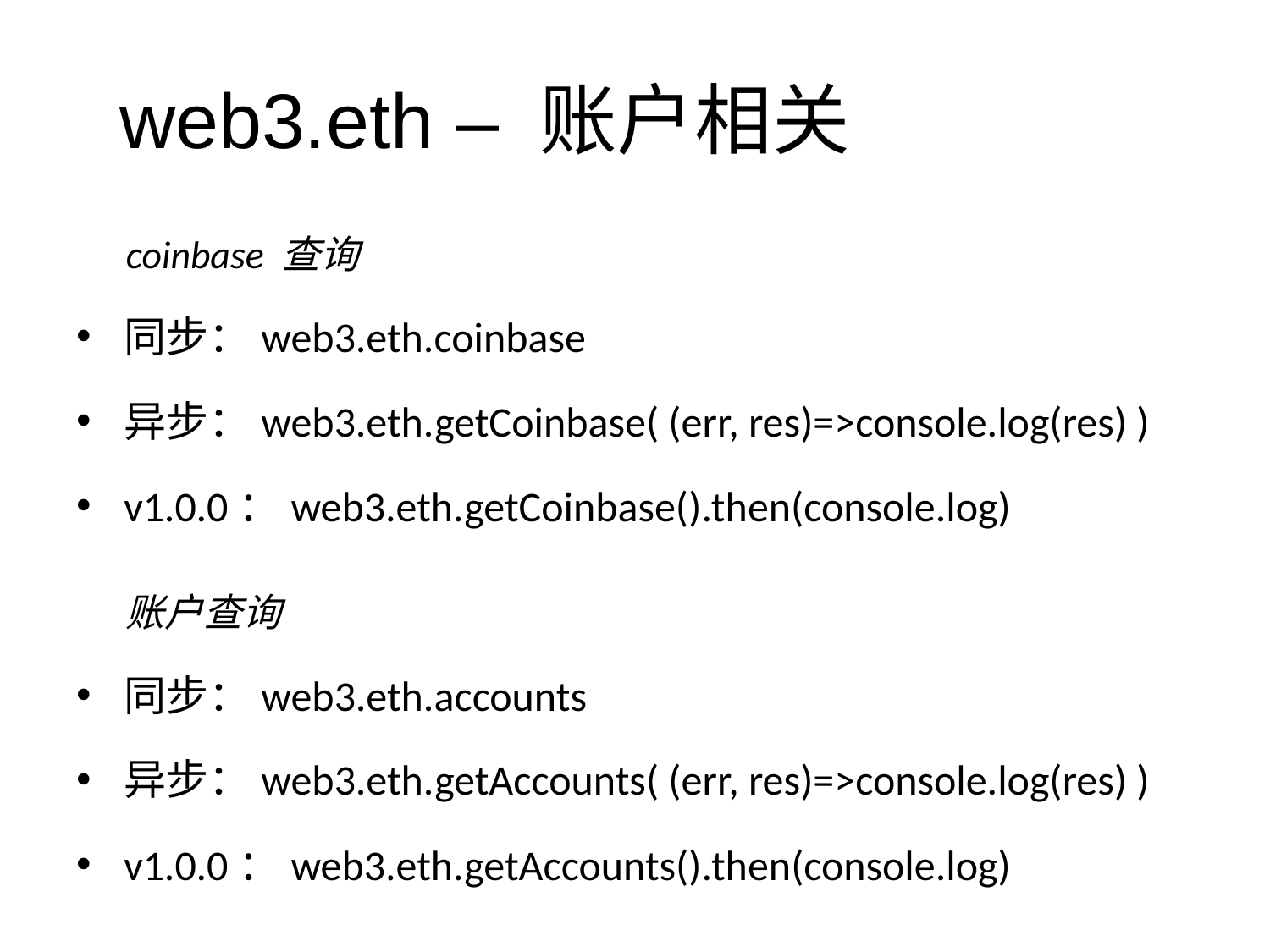

# web3.eth – 账户相关
coinbase 查询
同步：web3.eth.coinbase
异步：web3.eth.getCoinbase( (err, res)=>console.log(res) )
v1.0.0：web3.eth.getCoinbase().then(console.log)
账户查询
同步：web3.eth.accounts
异步：web3.eth.getAccounts( (err, res)=>console.log(res) )
v1.0.0：web3.eth.getAccounts().then(console.log)